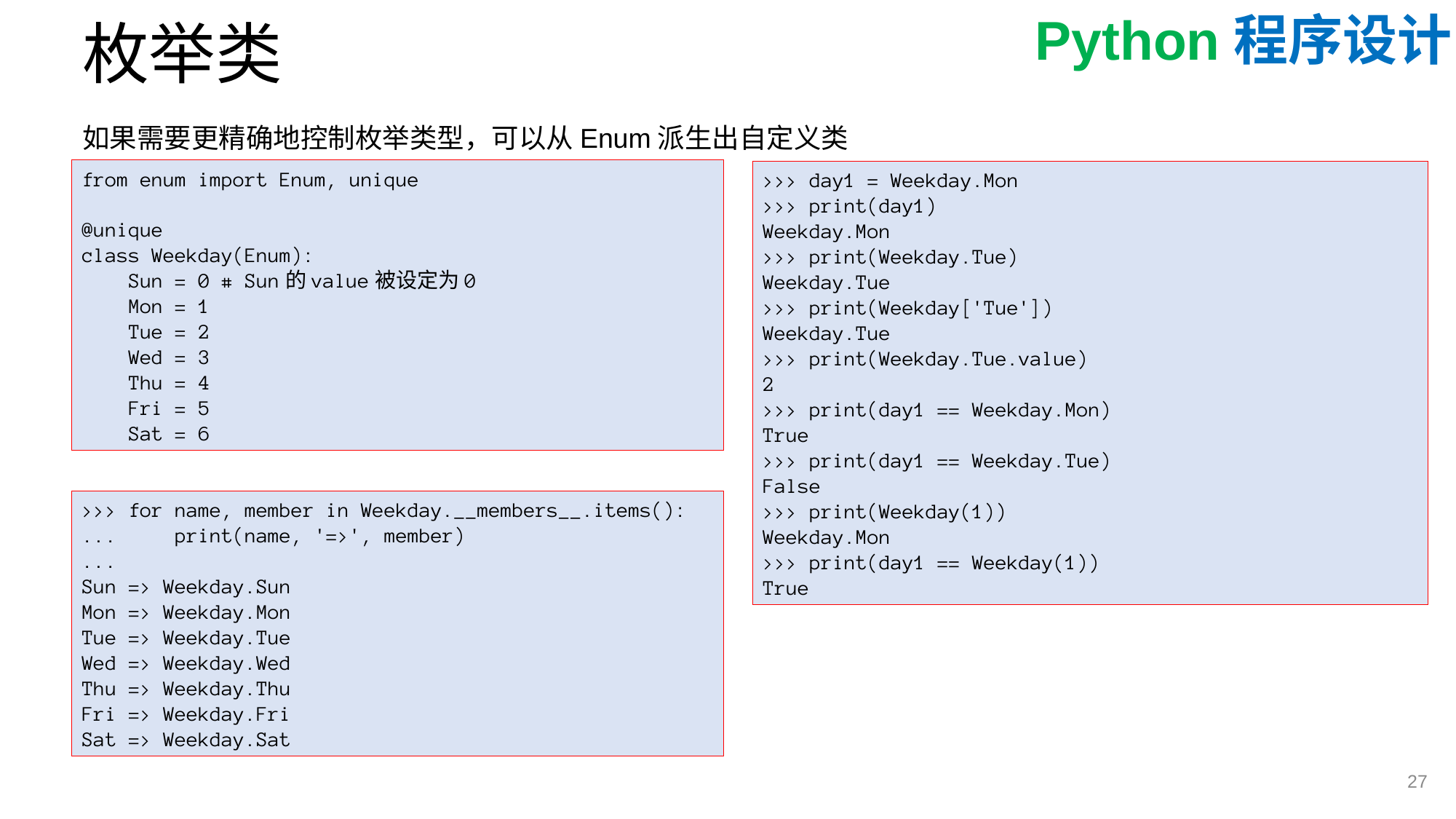

# 枚举类
如果需要更精确地控制枚举类型，可以从Enum派生出自定义类
from enum import Enum, unique

@unique
class Weekday(Enum):
    Sun = 0 # Sun的value被设定为0
    Mon = 1
    Tue = 2
    Wed = 3
    Thu = 4
    Fri = 5
    Sat = 6
>>> day1 = Weekday.Mon
>>> print(day1)
Weekday.Mon
>>> print(Weekday.Tue)
Weekday.Tue
>>> print(Weekday['Tue'])
Weekday.Tue
>>> print(Weekday.Tue.value)
2
>>> print(day1 == Weekday.Mon)
True
>>> print(day1 == Weekday.Tue)
False
>>> print(Weekday(1))
Weekday.Mon
>>> print(day1 == Weekday(1))
True
>>> for name, member in Weekday.__members__.items():
...     print(name, '=>', member)
...
Sun => Weekday.Sun
Mon => Weekday.Mon
Tue => Weekday.Tue
Wed => Weekday.Wed
Thu => Weekday.Thu
Fri => Weekday.Fri
Sat => Weekday.Sat
27